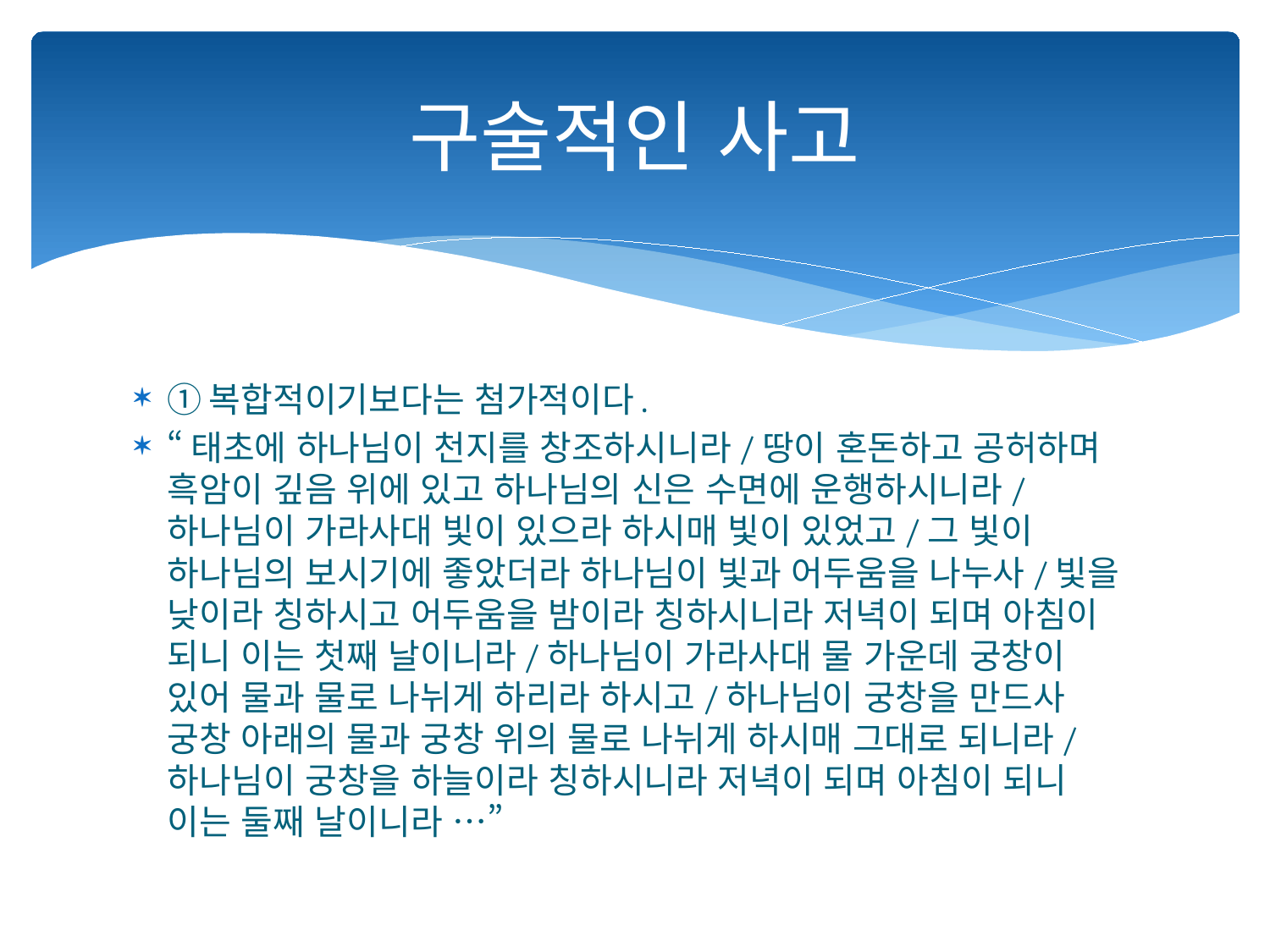

# 구술적인 사고
①복합적이기보다는 첨가적이다.
“태초에 하나님이 천지를 창조하시니라/땅이 혼돈하고 공허하며 흑암이 깊음 위에 있고 하나님의 신은 수면에 운행하시니라/하나님이 가라사대 빛이 있으라 하시매 빛이 있었고/그 빛이 하나님의 보시기에 좋았더라 하나님이 빛과 어두움을 나누사/빛을 낮이라 칭하시고 어두움을 밤이라 칭하시니라 저녁이 되며 아침이 되니 이는 첫째 날이니라/하나님이 가라사대 물 가운데 궁창이 있어 물과 물로 나뉘게 하리라 하시고/하나님이 궁창을 만드사 궁창 아래의 물과 궁창 위의 물로 나뉘게 하시매 그대로 되니라/하나님이 궁창을 하늘이라 칭하시니라 저녁이 되며 아침이 되니 이는 둘째 날이니라 …”